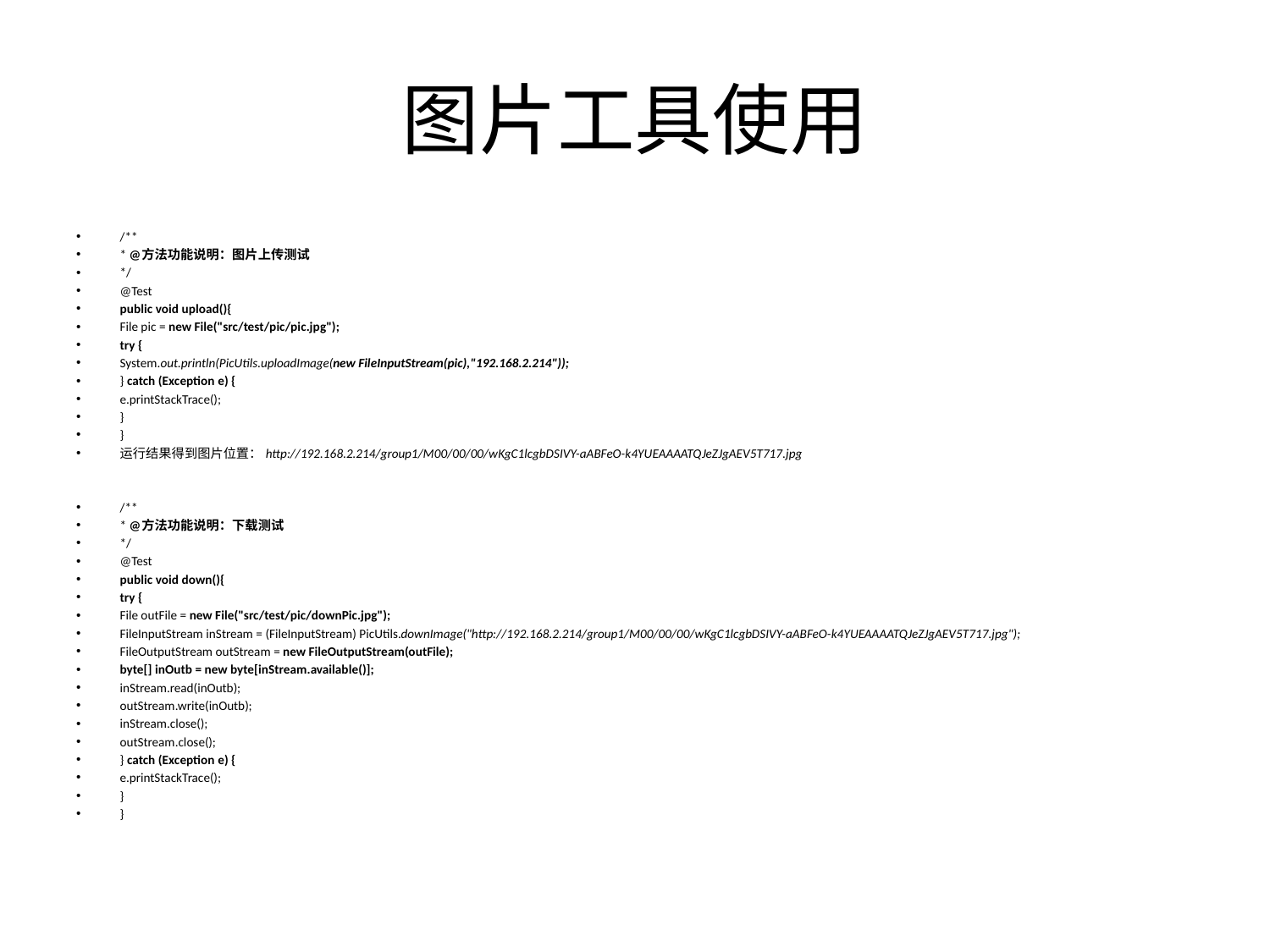

# 图片工具使用
/**
* @方法功能说明：图片上传测试
*/
@Test
public void upload(){
File pic = new File("src/test/pic/pic.jpg");
try {
System.out.println(PicUtils.uploadImage(new FileInputStream(pic),"192.168.2.214"));
} catch (Exception e) {
e.printStackTrace();
}
}
运行结果得到图片位置： http://192.168.2.214/group1/M00/00/00/wKgC1lcgbDSIVY-aABFeO-k4YUEAAAATQJeZJgAEV5T717.jpg

/**
* @方法功能说明：下载测试
*/
@Test
public void down(){
try {
File outFile = new File("src/test/pic/downPic.jpg");
FileInputStream inStream = (FileInputStream) PicUtils.downImage("http://192.168.2.214/group1/M00/00/00/wKgC1lcgbDSIVY-aABFeO-k4YUEAAAATQJeZJgAEV5T717.jpg");
FileOutputStream outStream = new FileOutputStream(outFile);
byte[] inOutb = new byte[inStream.available()];
inStream.read(inOutb);
outStream.write(inOutb);
inStream.close();
outStream.close();
} catch (Exception e) {
e.printStackTrace();
}
}